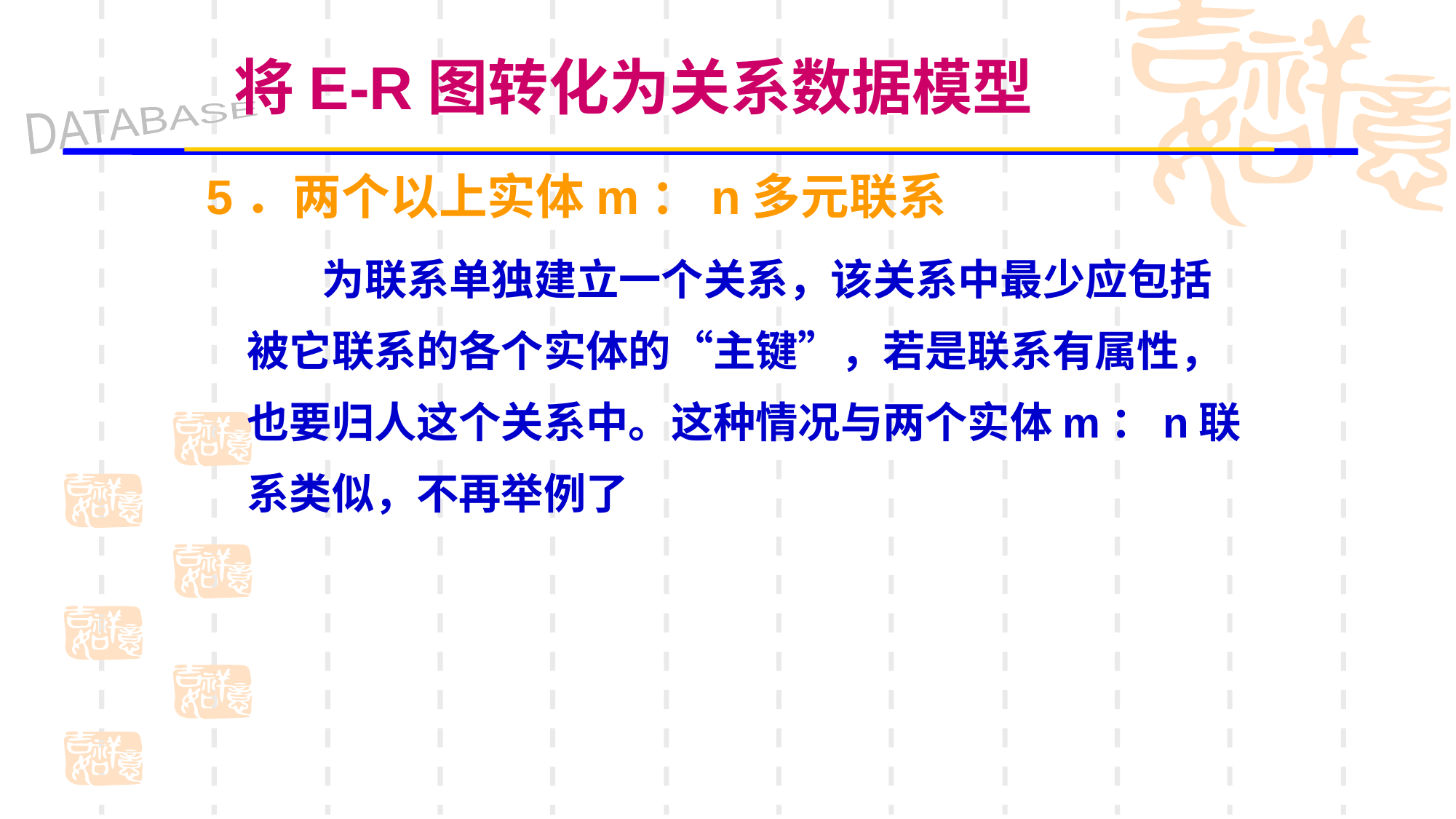

将E-R图转化为关系数据模型

5．两个以上实体m：n多元联系
           为联系单独建立一个关系，该关系中最少应包括被它联系的各个实体的“主键”，若是联系有属性，也要归人这个关系中。这种情况与两个实体m：n联系类似，不再举例了